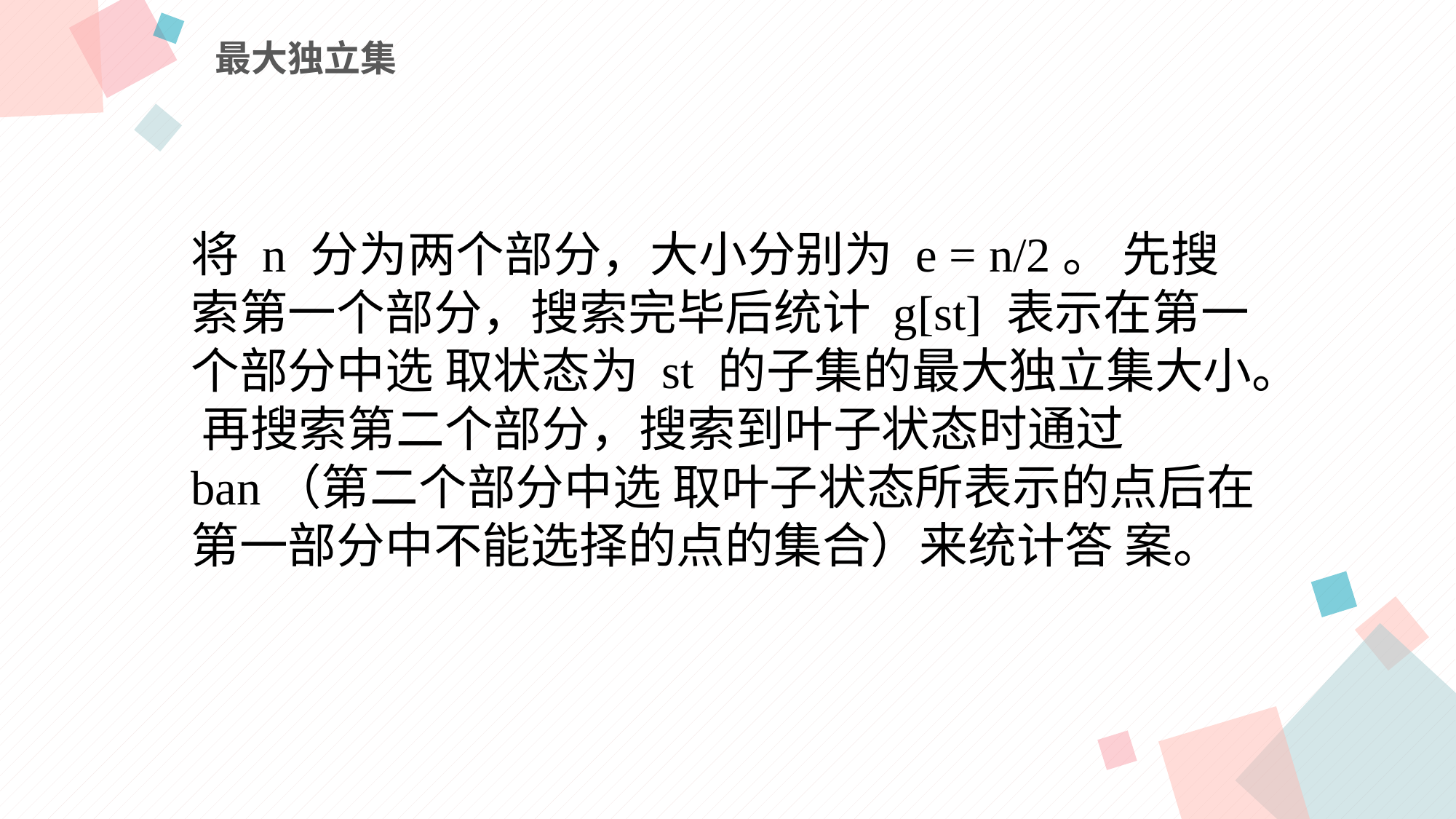

最大独立集
将 n 分为两个部分，大小分别为 e = n/2。 先搜索第一个部分，搜索完毕后统计 g[st] 表示在第一个部分中选 取状态为 st 的子集的最大独立集大小。 再搜索第二个部分，搜索到叶子状态时通过 ban（第二个部分中选 取叶子状态所表示的点后在第一部分中不能选择的点的集合）来统计答 案。